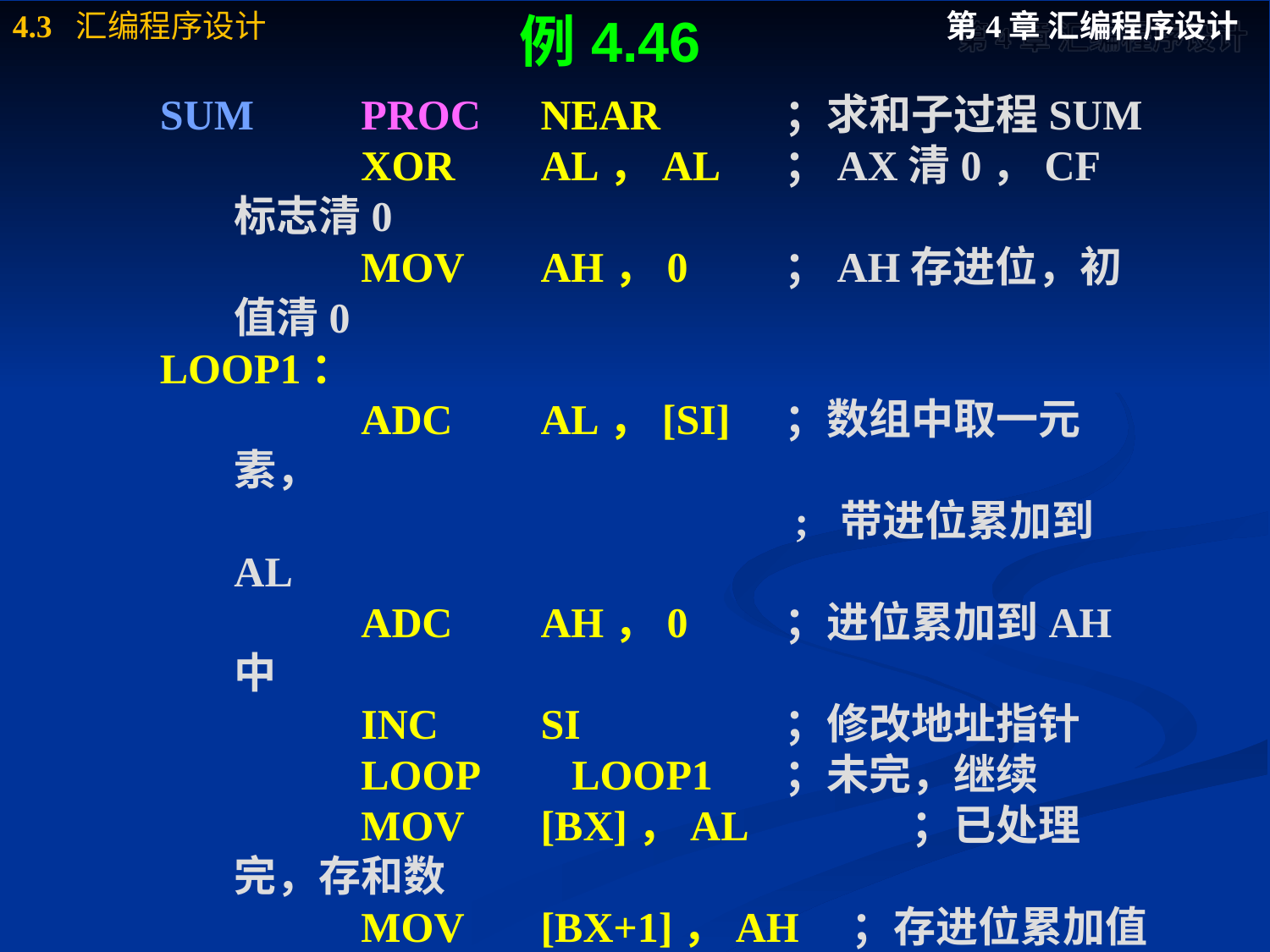

例4.46
SUM	PROC	　NEAR	　；求和子过程SUM
		XOR	　AL，AL	　；AX清0，CF标志清0
		MOV	　AH，0	　；AH存进位，初值清0
LOOP1：
		ADC 	　AL，[SI]	　；数组中取一元素，
					　;  带进位累加到AL
		ADC	　AH，0	　；进位累加到AH中
		INC	　SI		　；修改地址指针
		LOOP	  　LOOP1	　；未完，继续
		MOV	　[BX]，AL	　；已处理完，存和数
		MOV	　[BX+1]，AH　；存进位累加值
		RET
SUM	ENDP			　；SUM子过程结束
；
CODE	ENDS
		END	MAIN		　；整个程序结束